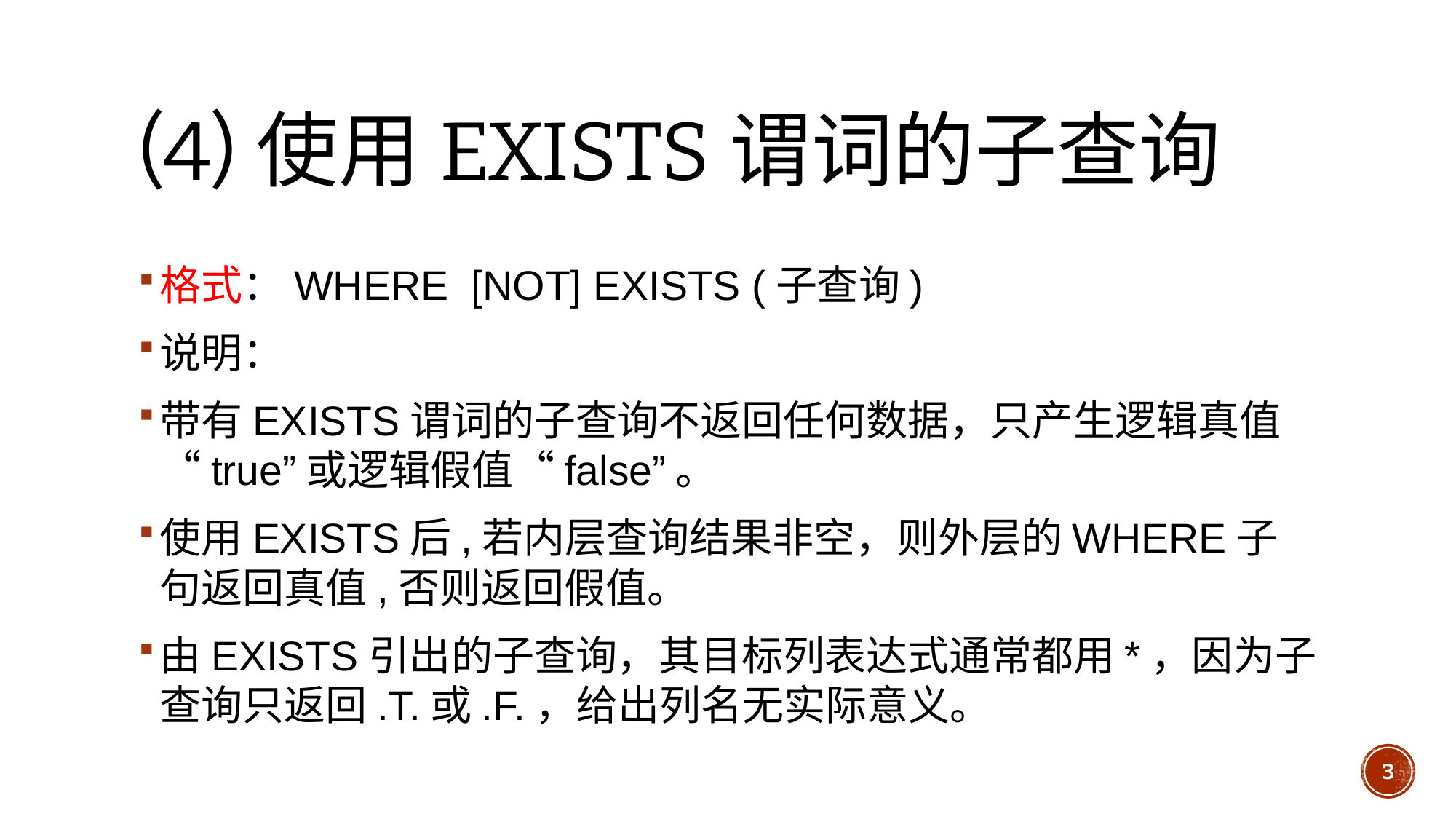

# (4)使用EXISTS谓词的子查询
格式：WHERE  [NOT] EXISTS (子查询)
说明：
带有EXISTS谓词的子查询不返回任何数据，只产生逻辑真值“true”或逻辑假值“false”。
使用EXISTS后,若内层查询结果非空，则外层的WHERE子句返回真值,否则返回假值。
由EXISTS引出的子查询，其目标列表达式通常都用*，因为子查询只返回.T.或.F.，给出列名无实际意义。

3